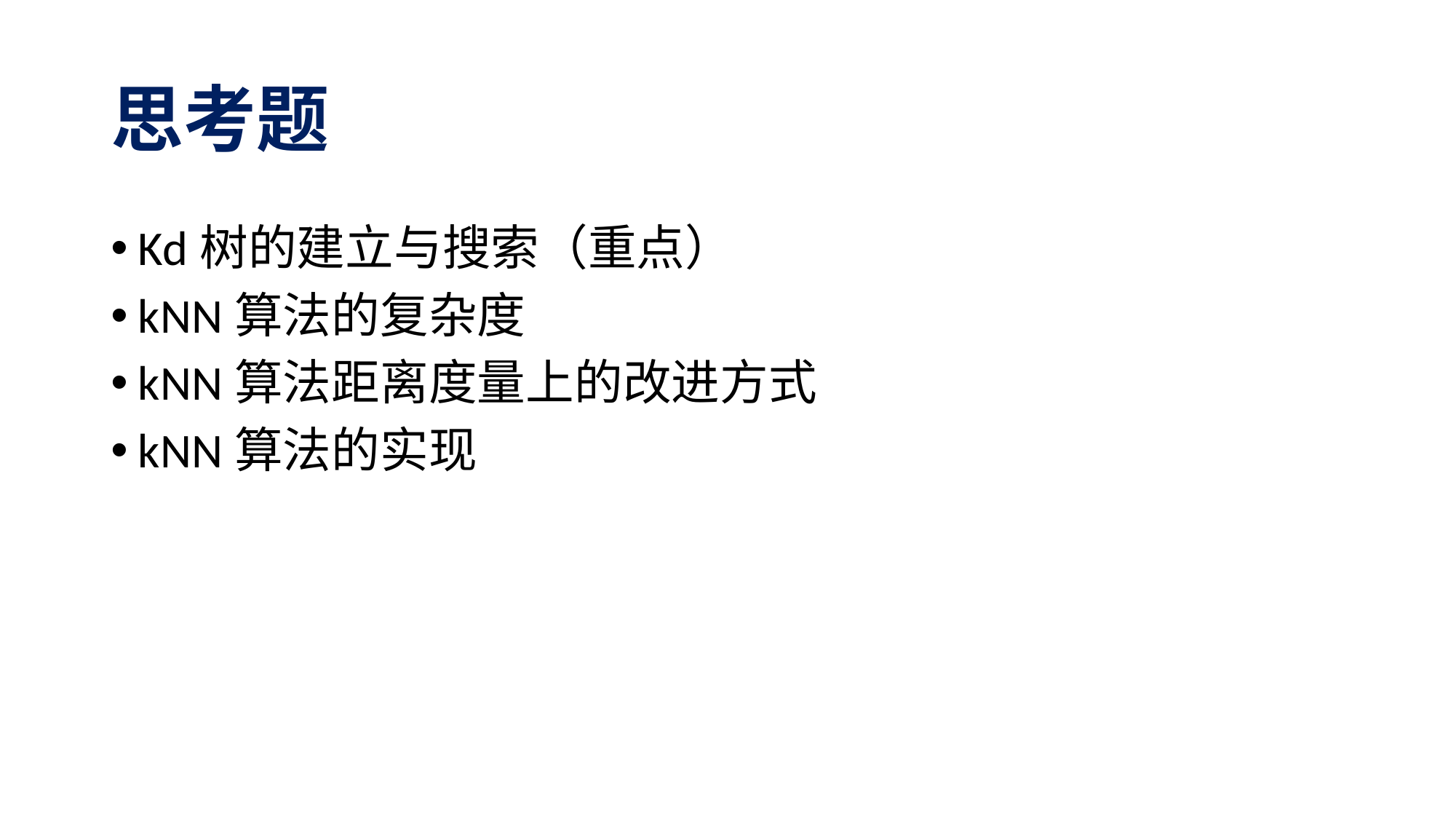

# 思考题
Kd树的建立与搜索（重点）
kNN算法的复杂度
kNN算法距离度量上的改进方式
kNN算法的实现